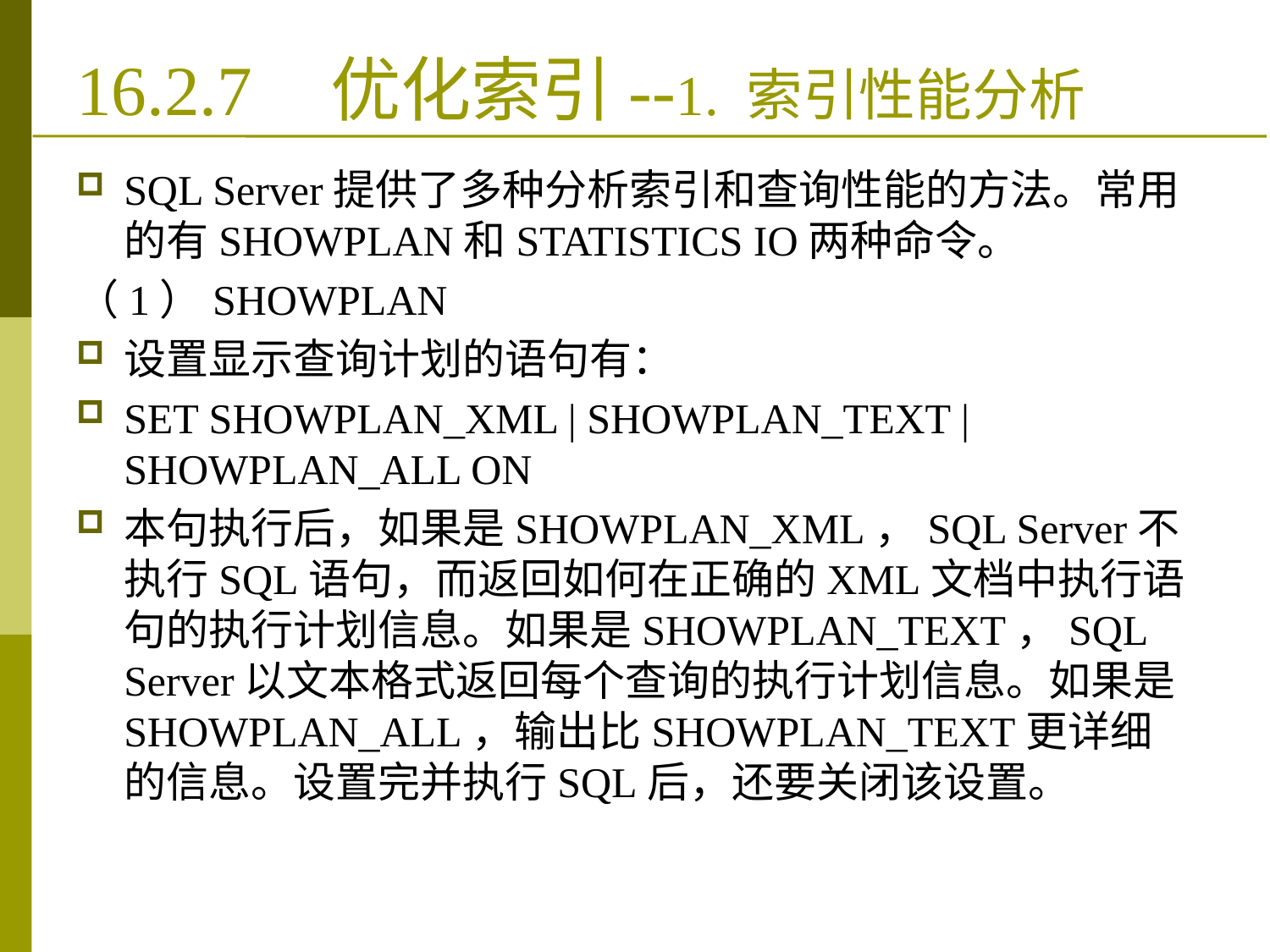

# 16.2.7	优化索引--1. 索引性能分析
SQL Server提供了多种分析索引和查询性能的方法。常用的有SHOWPLAN和STATISTICS IO两种命令。
（1）SHOWPLAN
设置显示查询计划的语句有：
SET SHOWPLAN_XML | SHOWPLAN_TEXT | SHOWPLAN_ALL ON
本句执行后，如果是SHOWPLAN_XML，SQL Server不执行SQL语句，而返回如何在正确的XML文档中执行语句的执行计划信息。如果是SHOWPLAN_TEXT，SQL Server以文本格式返回每个查询的执行计划信息。如果是SHOWPLAN_ALL，输出比SHOWPLAN_TEXT更详细的信息。设置完并执行SQL后，还要关闭该设置。